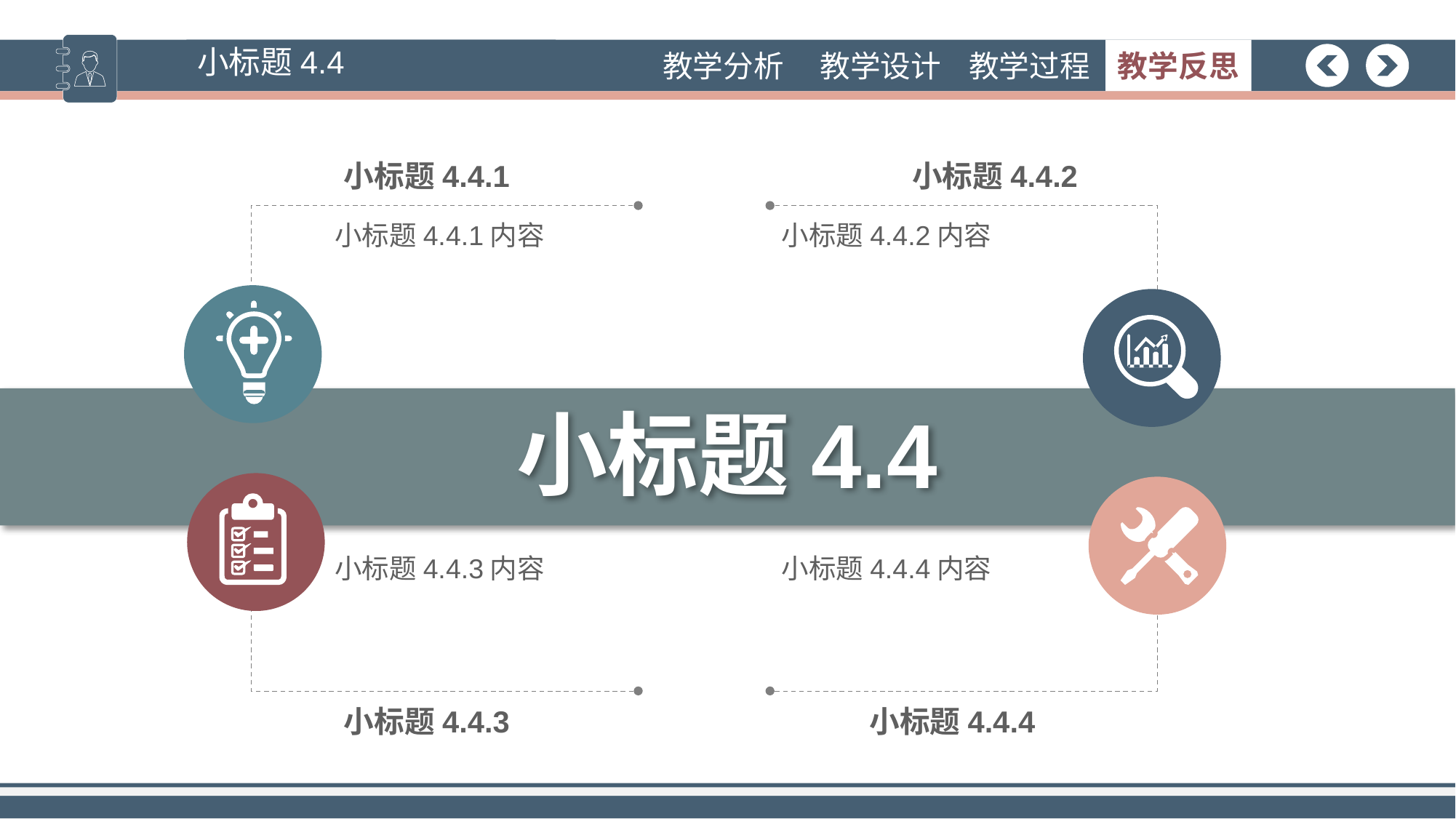

小标题4.4
小标题4.4.1
小标题4.4.2

小标题4.4.1内容
小标题4.4.2内容

小标题4.4

小标题4.4.3内容
小标题4.4.4内容

小标题4.4.3
小标题4.4.4